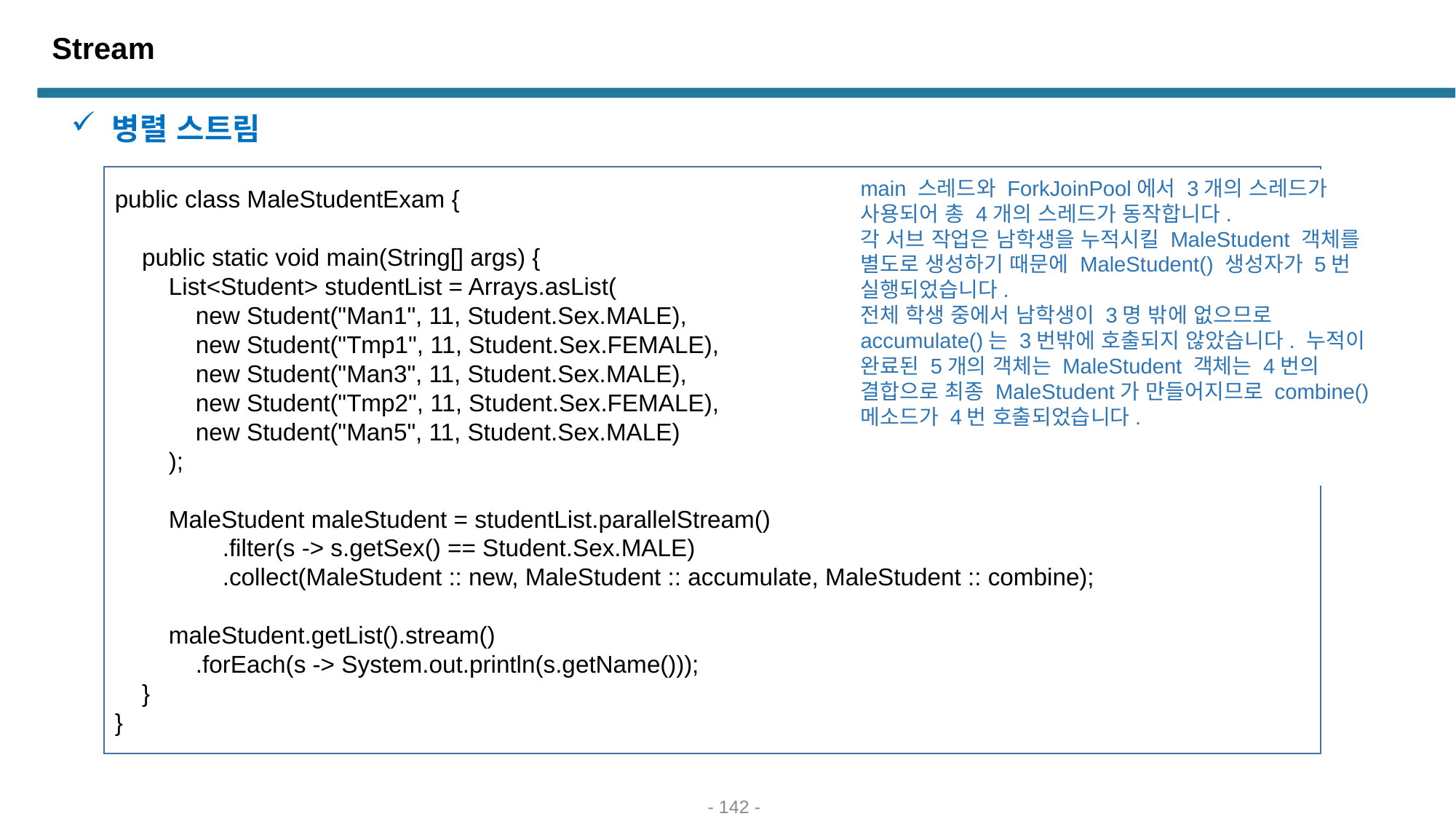

# Stream
병렬 스트림
public class MaleStudentExam {

    public static void main(String[] args) {
        List<Student> studentList = Arrays.asList(
            new Student("Man1", 11, Student.Sex.MALE),
            new Student("Tmp1", 11, Student.Sex.FEMALE),
            new Student("Man3", 11, Student.Sex.MALE),
            new Student("Tmp2", 11, Student.Sex.FEMALE),
            new Student("Man5", 11, Student.Sex.MALE)
        );

        MaleStudent maleStudent = studentList.parallelStream()
                .filter(s -> s.getSex() == Student.Sex.MALE)
                .collect(MaleStudent :: new, MaleStudent :: accumulate, MaleStudent :: combine);

        maleStudent.getList().stream()
            .forEach(s -> System.out.println(s.getName()));
    }
}
main 스레드와 ForkJoinPool에서 3개의 스레드가 사용되어 총 4개의 스레드가 동작합니다.
각 서브 작업은 남학생을 누적시킬 MaleStudent 객체를 별도로 생성하기 때문에 MaleStudent() 생성자가 5번 실행되었습니다.
전체 학생 중에서 남학생이 3명 밖에 없으므로 accumulate()는 3번밖에 호출되지 않았습니다. 누적이 완료된 5개의 객체는 MaleStudent 객체는 4번의 결합으로 최종 MaleStudent가 만들어지므로 combine() 메소드가 4번 호출되었습니다.

- 142 -